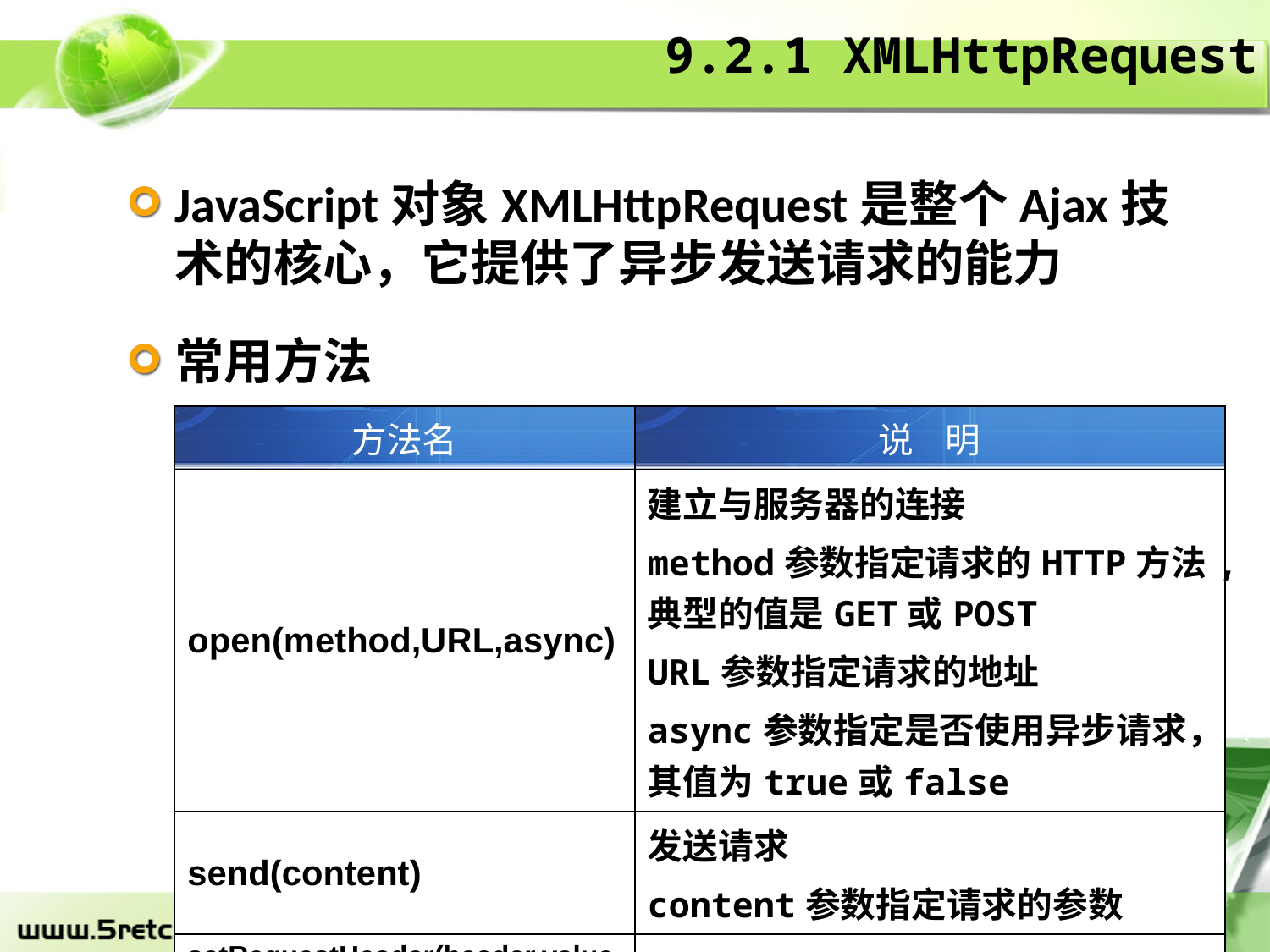

# 9.2.1 XMLHttpRequest
JavaScript对象XMLHttpRequest是整个Ajax技术的核心，它提供了异步发送请求的能力

常用方法
| 方法名 | 说 明 |
| --- | --- |
| open(method,URL,async) | 建立与服务器的连接 method参数指定请求的HTTP方法,典型的值是GET或POST URL参数指定请求的地址 async参数指定是否使用异步请求，其值为true或false |
| send(content) | 发送请求 content参数指定请求的参数 |
| setRequestHeader(header,value) | 设置请求的头信息 |